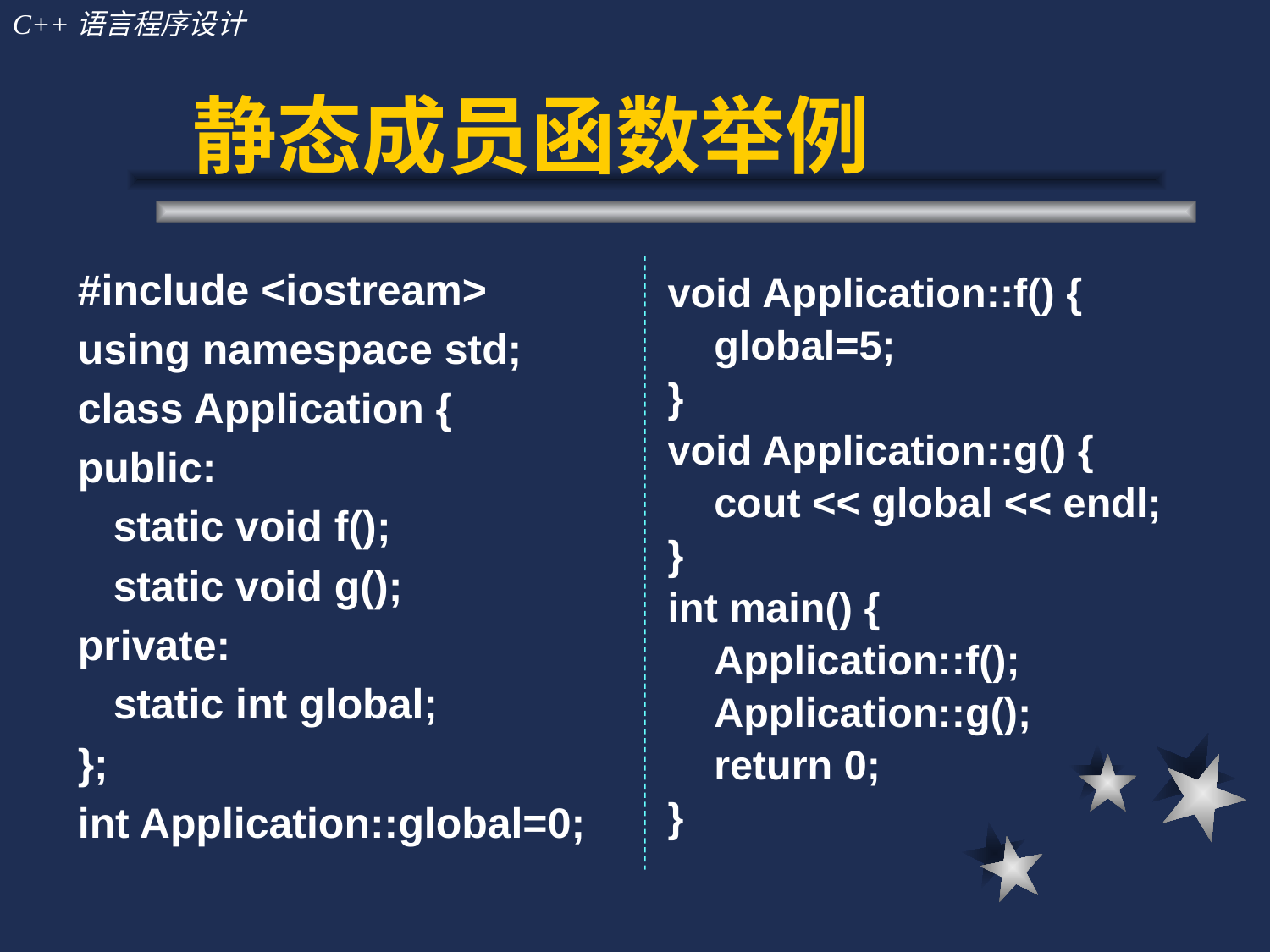

# 静态成员函数举例
#include <iostream>
using namespace std;
class Application {
public:
   static void f();
   static void g();
private:
   static int global;
};
int Application::global=0;

void Application::f() {
	global=5;
}
void Application::g() {
	cout << global << endl;
}
int main() {
	Application::f();
	Application::g();
	return 0;
}
106